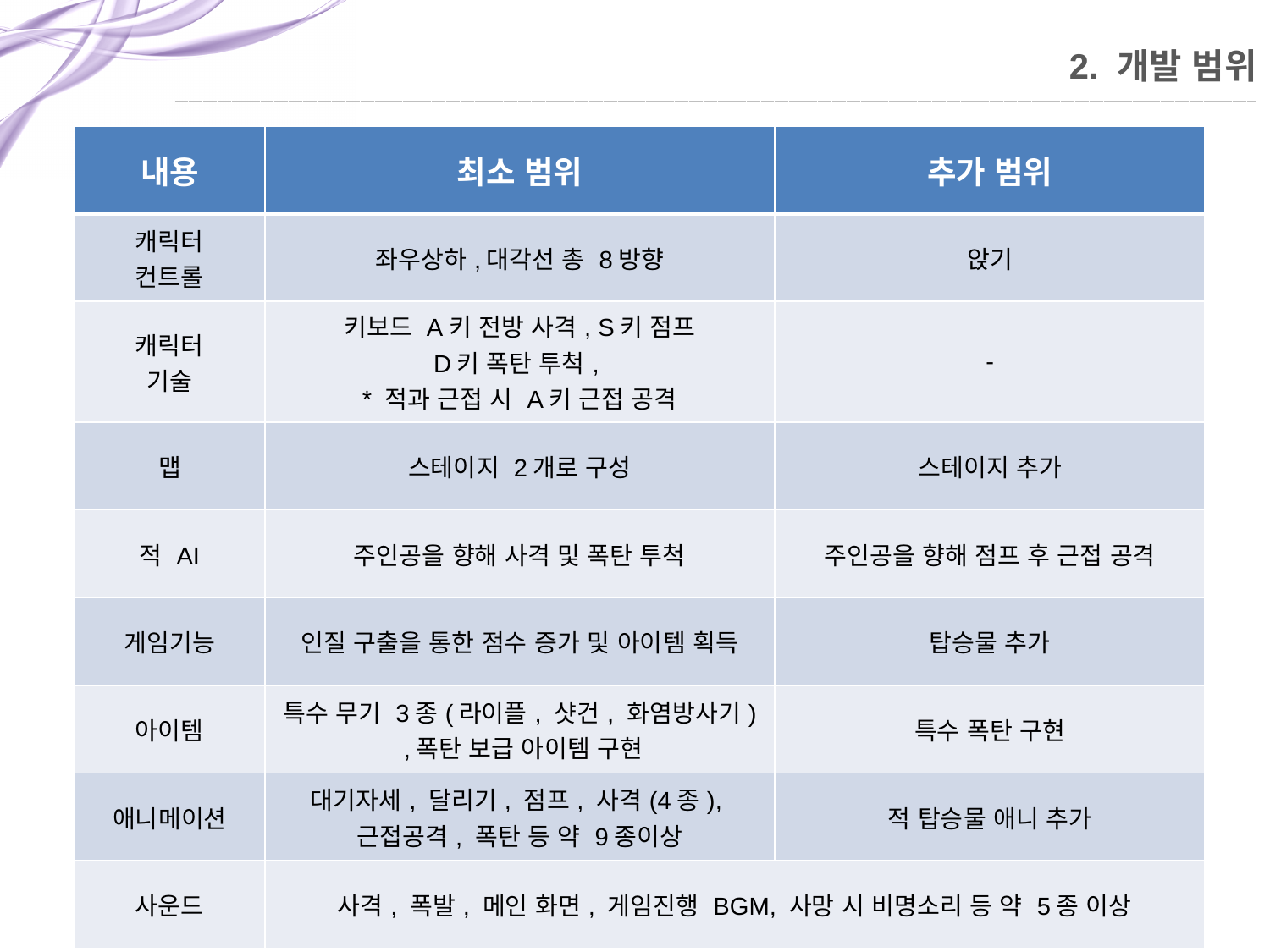

# 2. 개발 범위
| 내용 | 최소 범위 | 추가 범위 |
| --- | --- | --- |
| 캐릭터 컨트롤 | 좌우상하,대각선 총 8방향 | 앉기 |
| 캐릭터 기술 | 키보드 A키 전방 사격, S키 점프 D키 폭탄 투척, \* 적과 근접 시 A키 근접 공격 | - |
| 맵 | 스테이지 2개로 구성 | 스테이지 추가 |
| 적 AI | 주인공을 향해 사격 및 폭탄 투척 | 주인공을 향해 점프 후 근접 공격 |
| 게임기능 | 인질 구출을 통한 점수 증가 및 아이템 획득 | 탑승물 추가 |
| 아이템 | 특수 무기 3종(라이플, 샷건, 화염방사기) ,폭탄 보급 아이템 구현 | 특수 폭탄 구현 |
| 애니메이션 | 대기자세, 달리기, 점프, 사격(4종), 근접공격, 폭탄 등 약 9종이상 | 적 탑승물 애니 추가 |
| 사운드 | 사격, 폭발, 메인 화면, 게임진행 BGM, 사망 시 비명소리 등 약 5종 이상 |  |